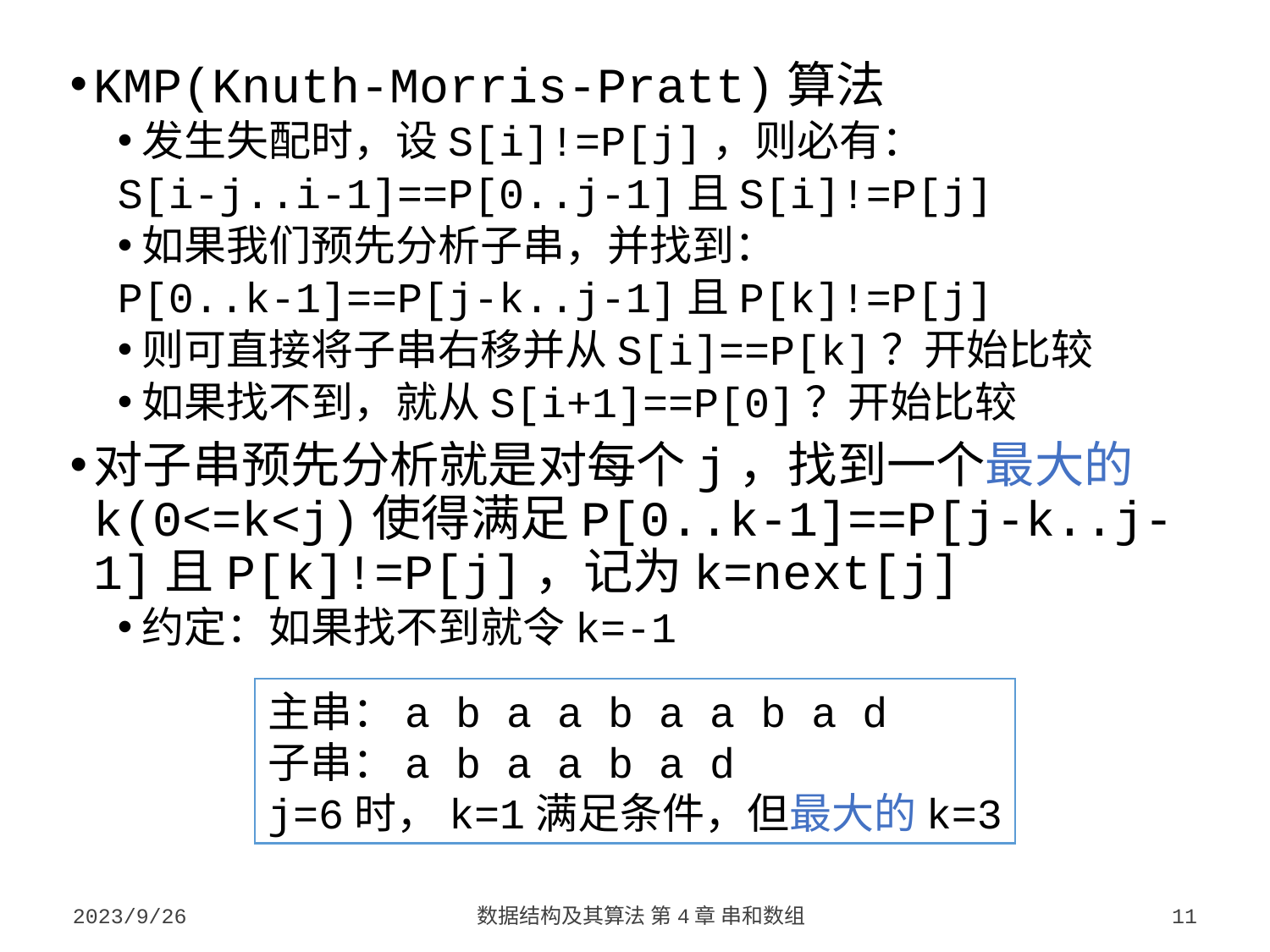

KMP(Knuth-Morris-Pratt)算法
发生失配时，设S[i]!=P[j]，则必有：
S[i-j..i-1]==P[0..j-1]且S[i]!=P[j]
如果我们预先分析子串，并找到：
P[0..k-1]==P[j-k..j-1]且P[k]!=P[j]
则可直接将子串右移并从S[i]==P[k]？开始比较
如果找不到，就从S[i+1]==P[0]？开始比较
对子串预先分析就是对每个j，找到一个最大的k(0<=k<j)使得满足P[0..k-1]==P[j-k..j-1]且P[k]!=P[j]，记为k=next[j]
约定：如果找不到就令k=-1
主串：a b a a b a a b a d
子串：a b a a b a d
j=6时，k=1满足条件，但最大的k=3
2023/9/26
数据结构及其算法 第4章 串和数组
11